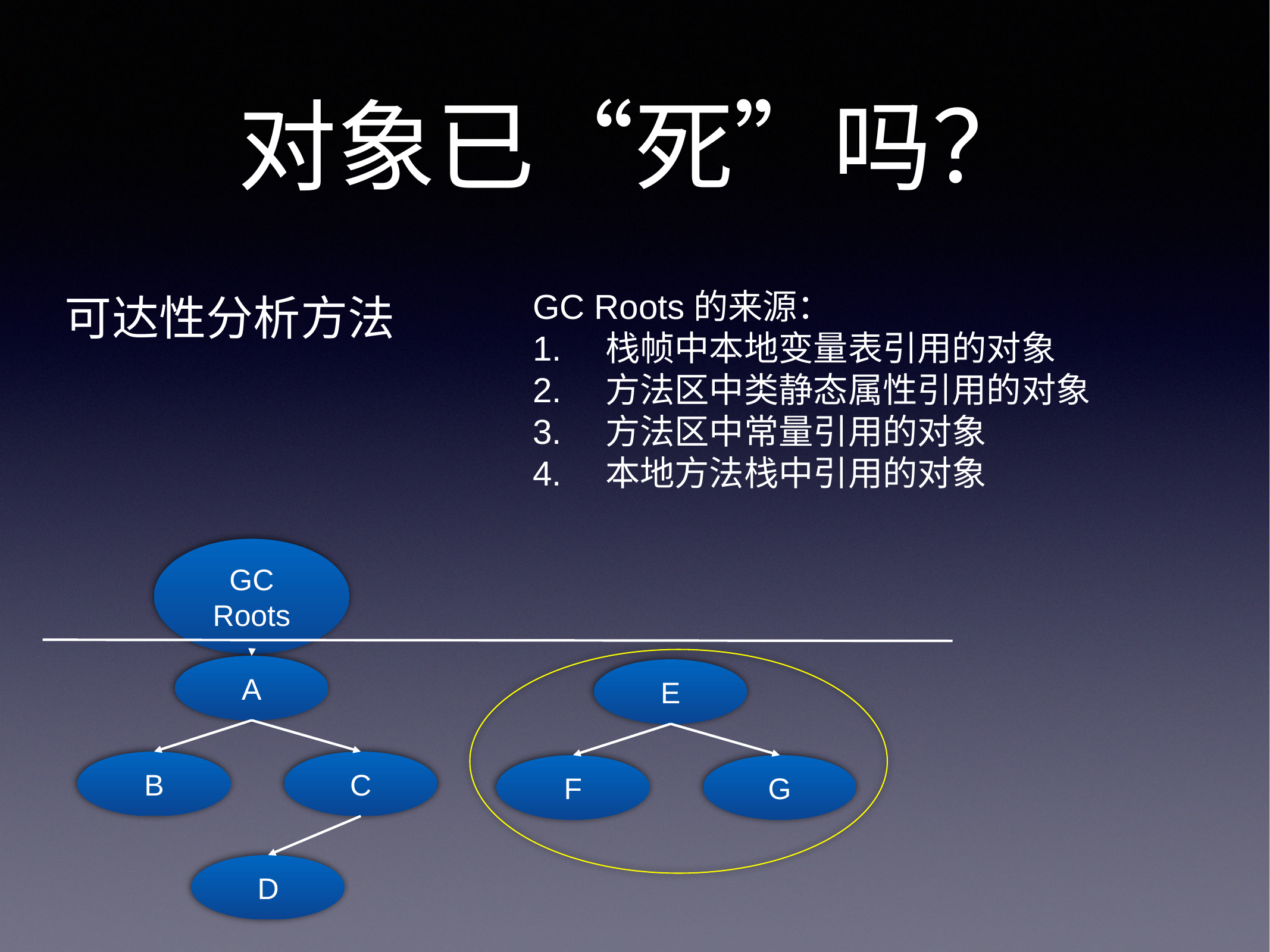

# 对象已“死”吗？
GC Roots的来源：
栈帧中本地变量表引用的对象
方法区中类静态属性引用的对象
方法区中常量引用的对象
本地方法栈中引用的对象
可达性分析方法

GC Roots

A
E
C
B
G
F
D